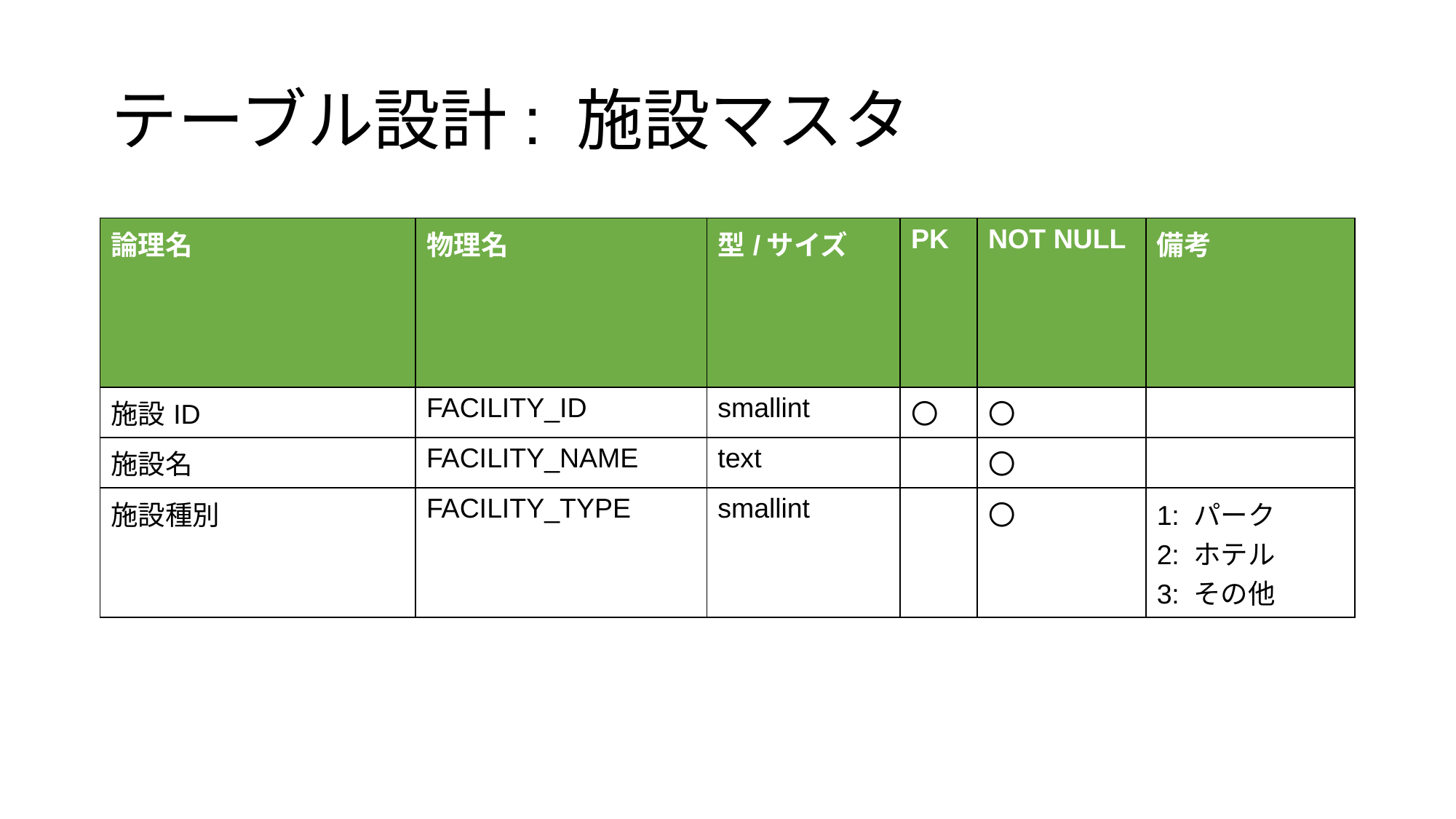

# テーブル設計: 施設マスタ
| 論理名 | 物理名 | 型/サイズ | PK | NOT NULL | 備考 |
| --- | --- | --- | --- | --- | --- |
| 施設ID | FACILITY\_ID | smallint | 〇 | 〇 |  |
| 施設名 | FACILITY\_NAME | text |  | 〇 |  |
| 施設種別 | FACILITY\_TYPE | smallint |  | 〇 | 1: パーク 2: ホテル 3: その他 |